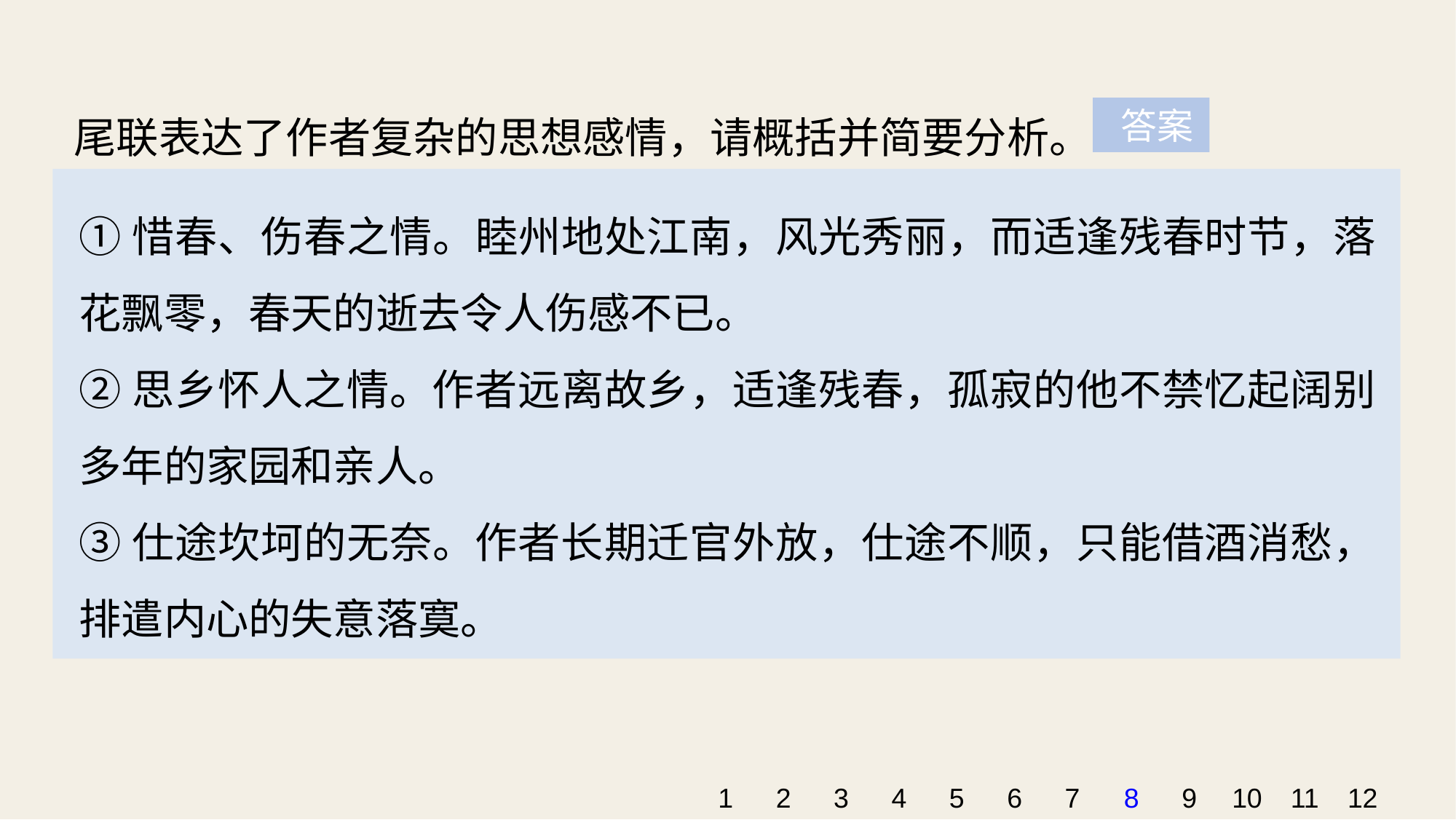

尾联表达了作者复杂的思想感情，请概括并简要分析。
 答案

①惜春、伤春之情。睦州地处江南，风光秀丽，而适逢残春时节，落花飘零，春天的逝去令人伤感不已。
②思乡怀人之情。作者远离故乡，适逢残春，孤寂的他不禁忆起阔别多年的家园和亲人。
③仕途坎坷的无奈。作者长期迁官外放，仕途不顺，只能借酒消愁，排遣内心的失意落寞。
1
2
3
4
5
6
7
8
9
10
11
12